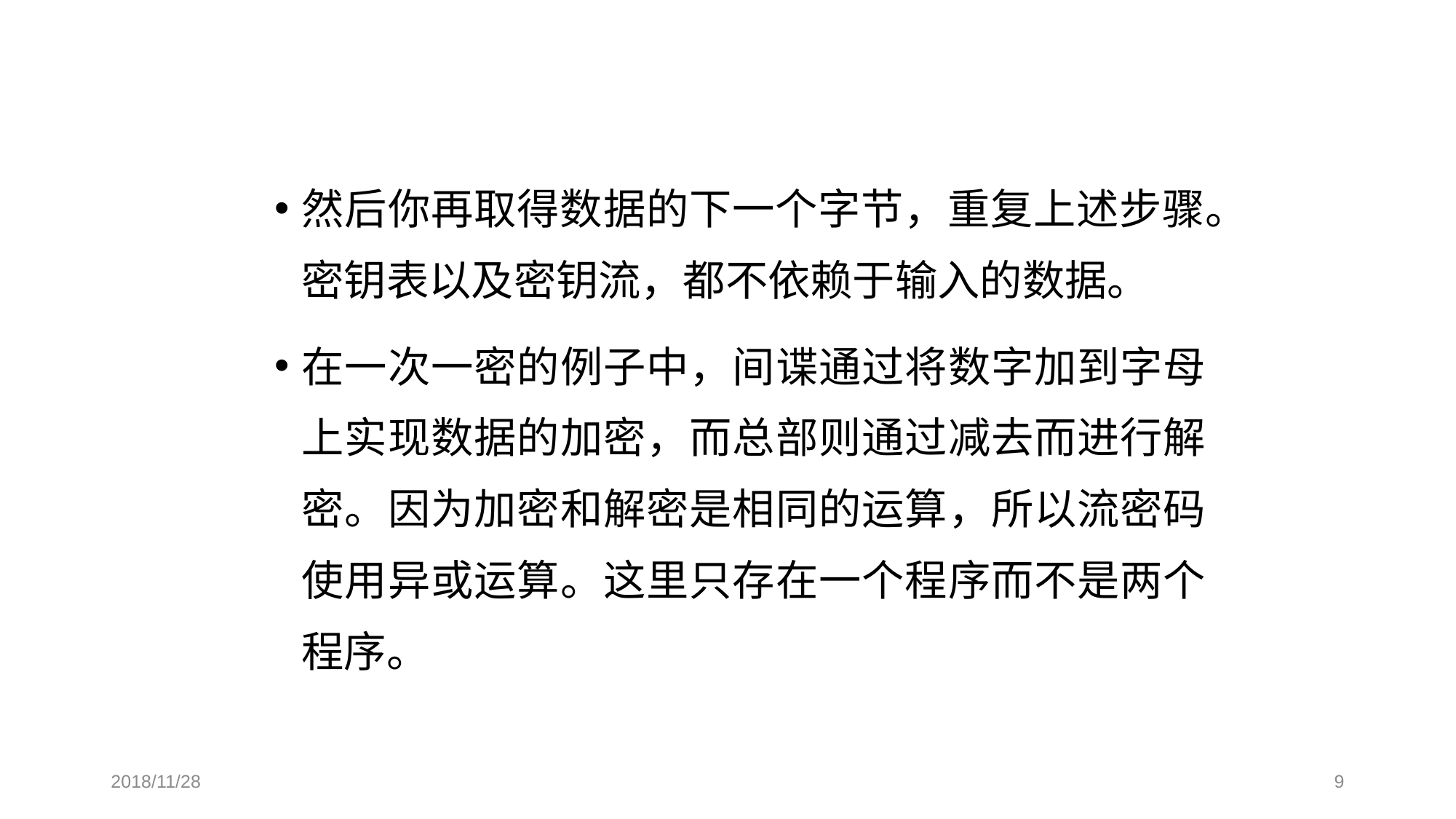

然后你再取得数据的下一个字节，重复上述步骤。密钥表以及密钥流，都不依赖于输入的数据。
在一次一密的例子中，间谍通过将数字加到字母上实现数据的加密，而总部则通过减去而进行解密。因为加密和解密是相同的运算，所以流密码使用异或运算。这里只存在一个程序而不是两个程序。
2018/11/28
9